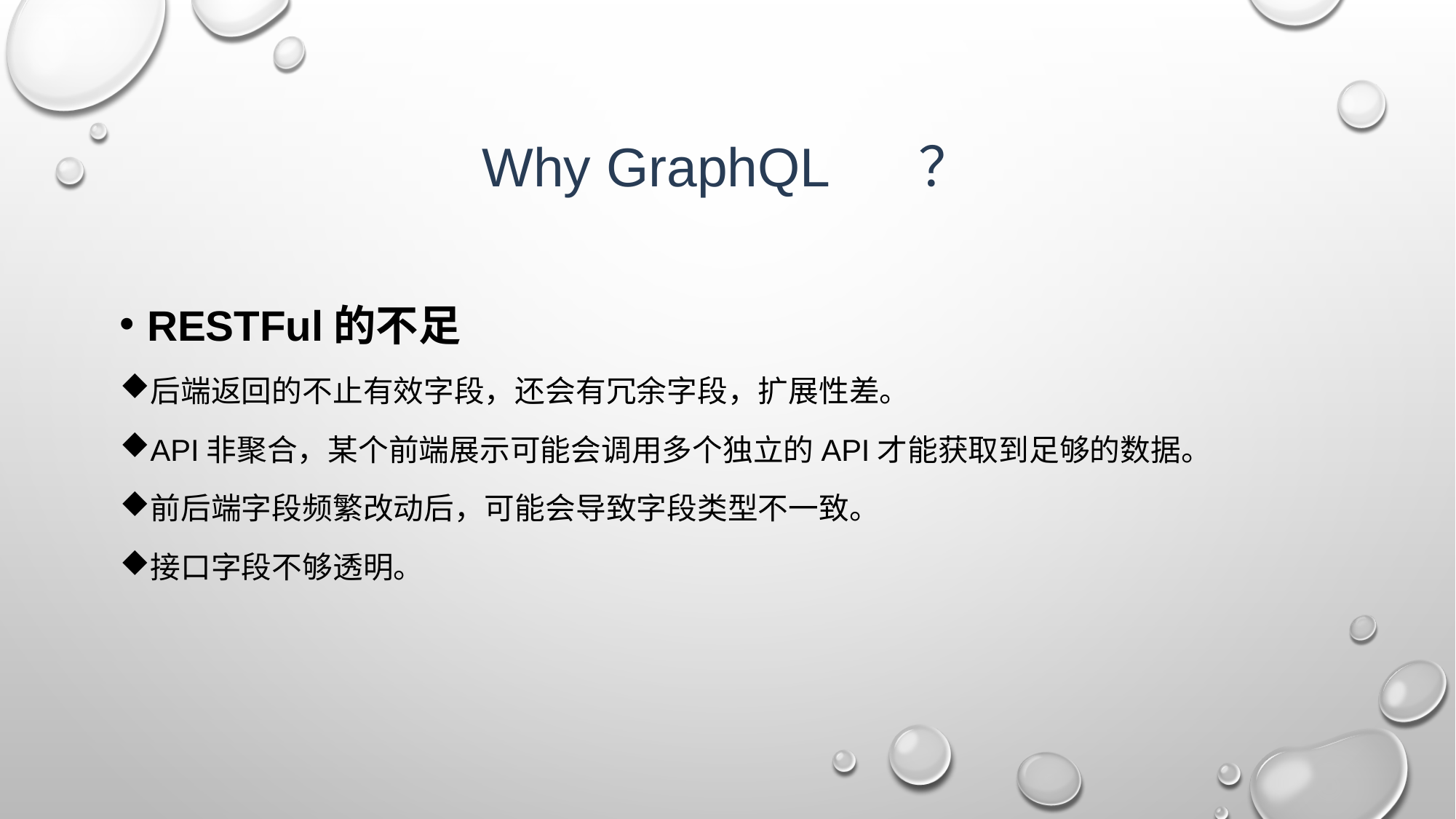

# Why Graphql	？
RestFul的不足
后端返回的不止有效字段，还会有冗余字段，扩展性差。
API非聚合，某个前端展示可能会调用多个独立的API才能获取到足够的数据。
前后端字段频繁改动后，可能会导致字段类型不一致。
接口字段不够透明。